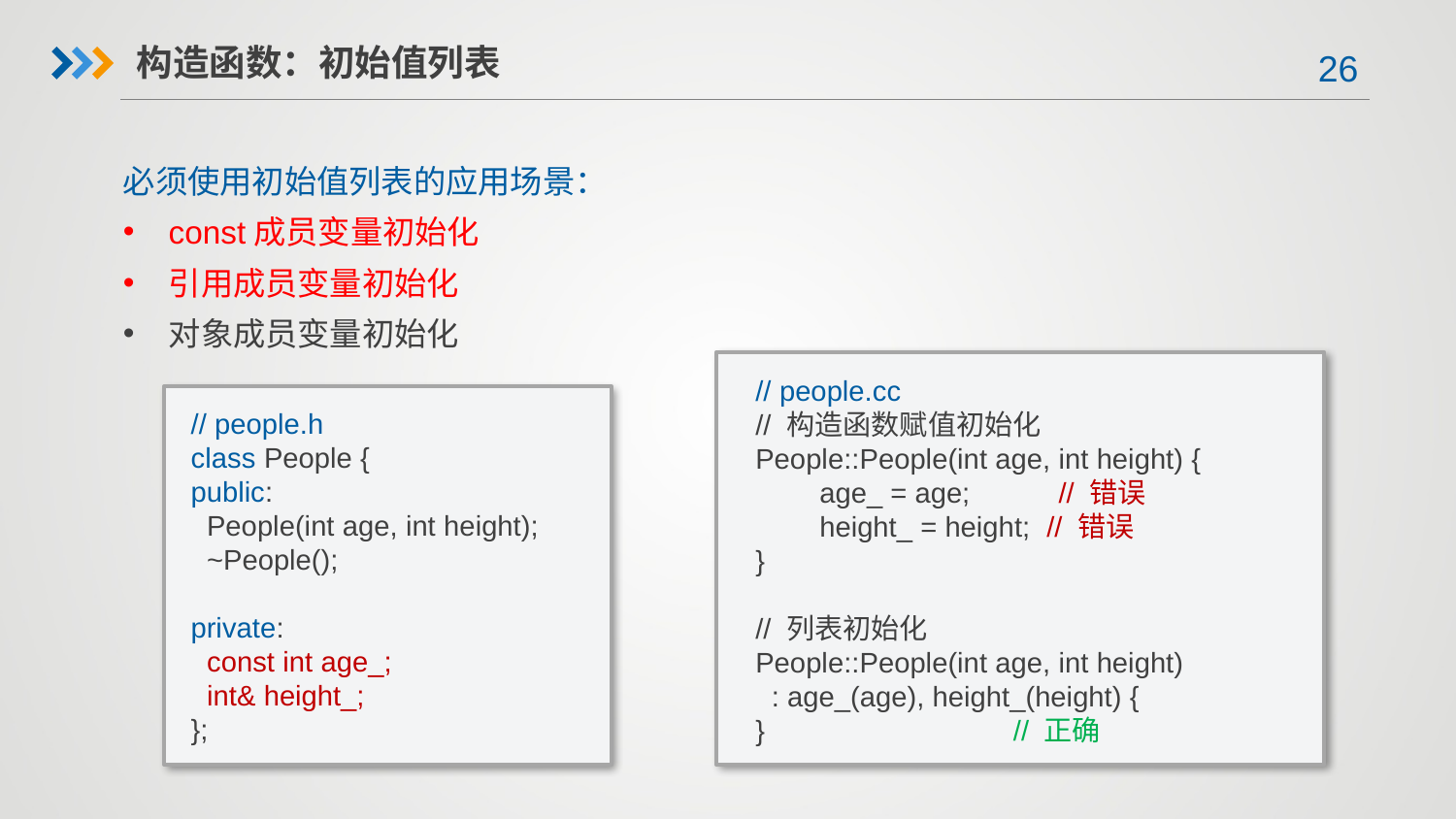

构造函数：初始值列表
必须使用初始值列表的应用场景：
const成员变量初始化
引用成员变量初始化
对象成员变量初始化

// people.cc
// 构造函数赋值初始化
People::People(int age, int height) {
        age_ = age;           // 错误
        height_ = height;  // 错误
}

// 列表初始化
People::People(int age, int height)
  : age_(age), height_(height) {
}                               // 正确

// people.h
class People {
public:
  People(int age, int height);
  ~People();

private:
  const int age_;
  int& height_;
};